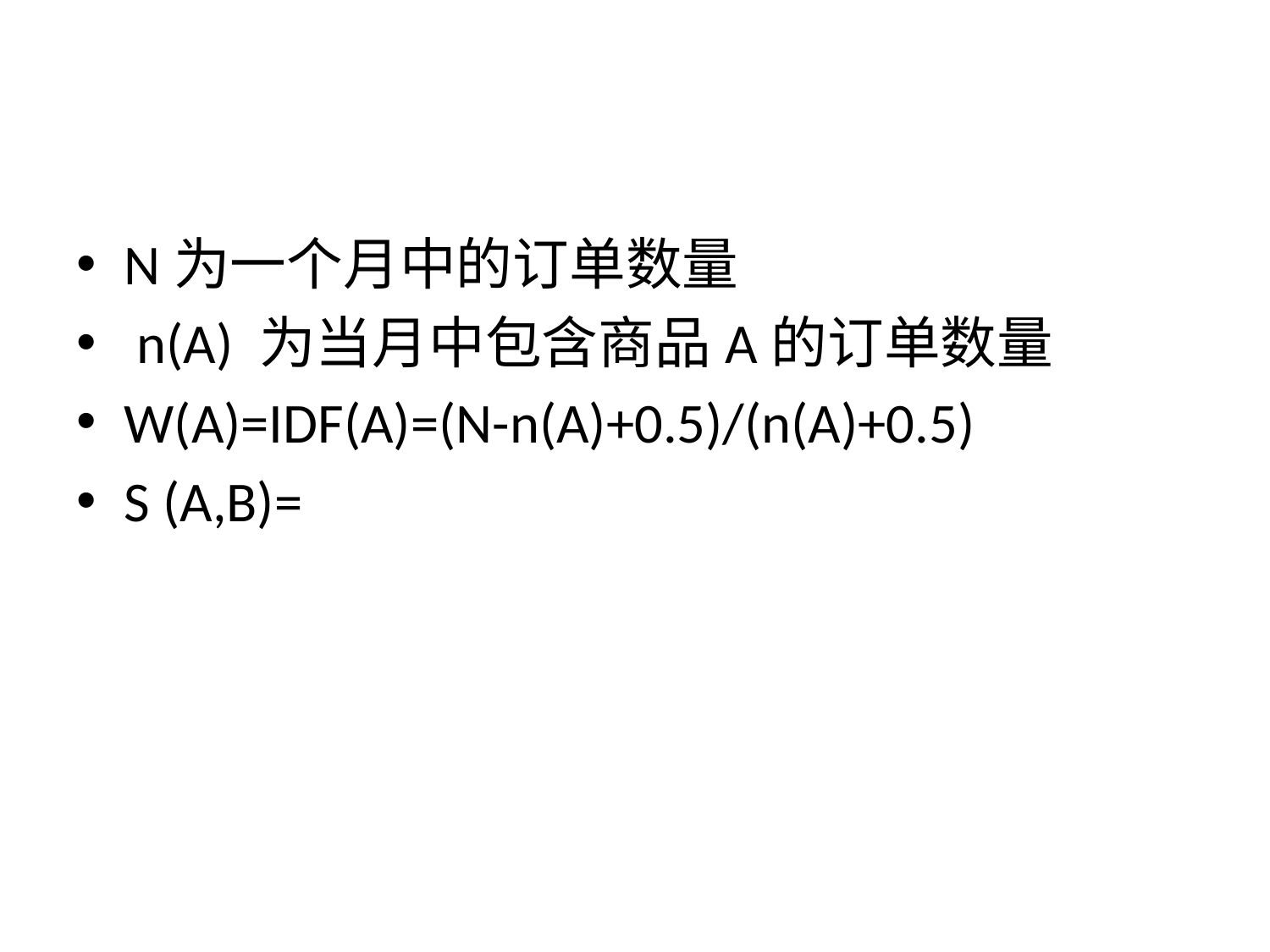

#
N为一个月中的订单数量
 n(A) 为当月中包含商品A的订单数量
W(A)=IDF(A)=(N-n(A)+0.5)/(n(A)+0.5)
S (A,B)=